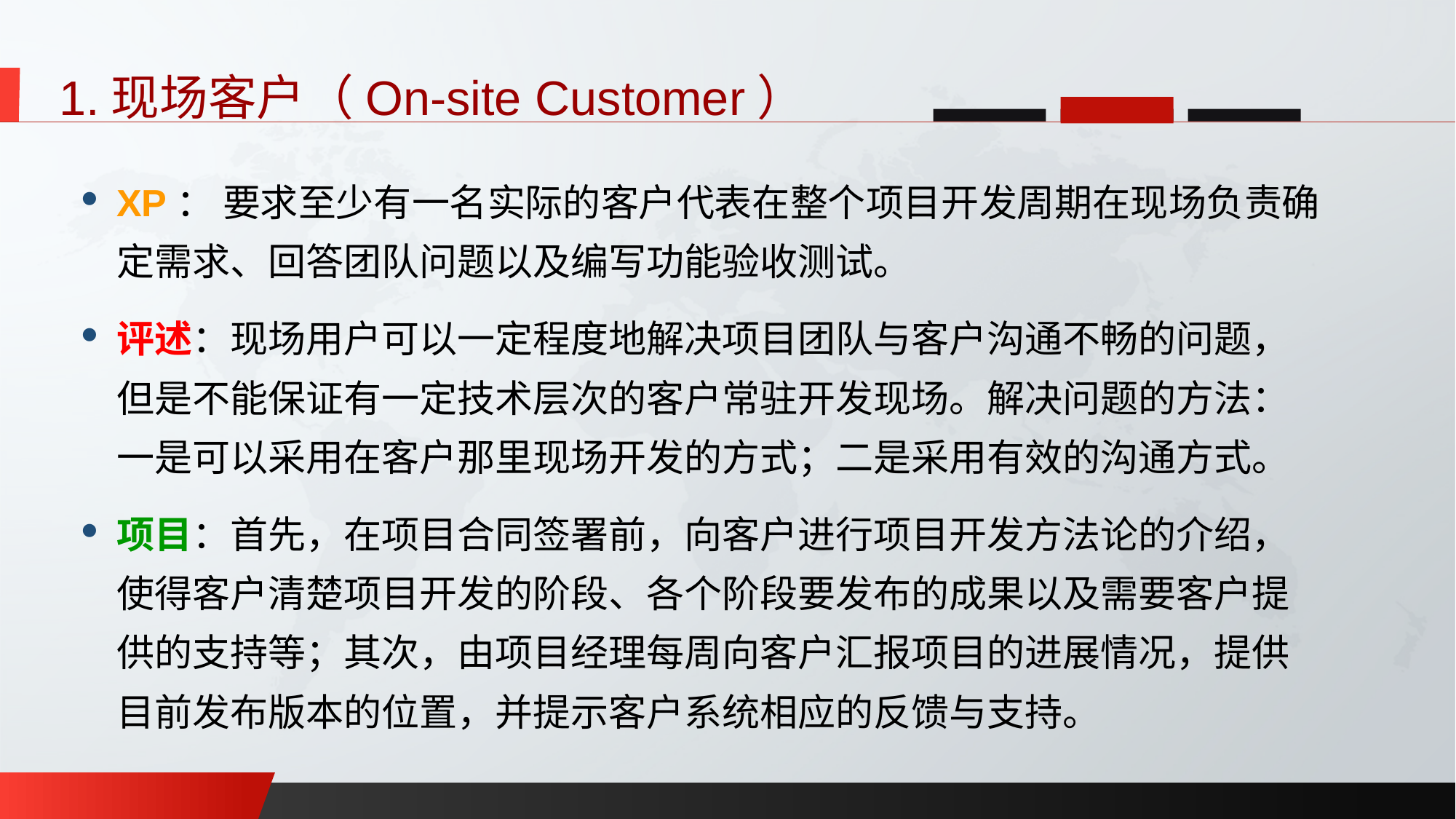

1.现场客户（On-site Customer）

XP： 要求至少有一名实际的客户代表在整个项目开发周期在现场负责确定需求、回答团队问题以及编写功能验收测试。
评述：现场用户可以一定程度地解决项目团队与客户沟通不畅的问题，但是不能保证有一定技术层次的客户常驻开发现场。解决问题的方法：一是可以采用在客户那里现场开发的方式；二是采用有效的沟通方式。
项目：首先，在项目合同签署前，向客户进行项目开发方法论的介绍，使得客户清楚项目开发的阶段、各个阶段要发布的成果以及需要客户提供的支持等；其次，由项目经理每周向客户汇报项目的进展情况，提供目前发布版本的位置，并提示客户系统相应的反馈与支持。